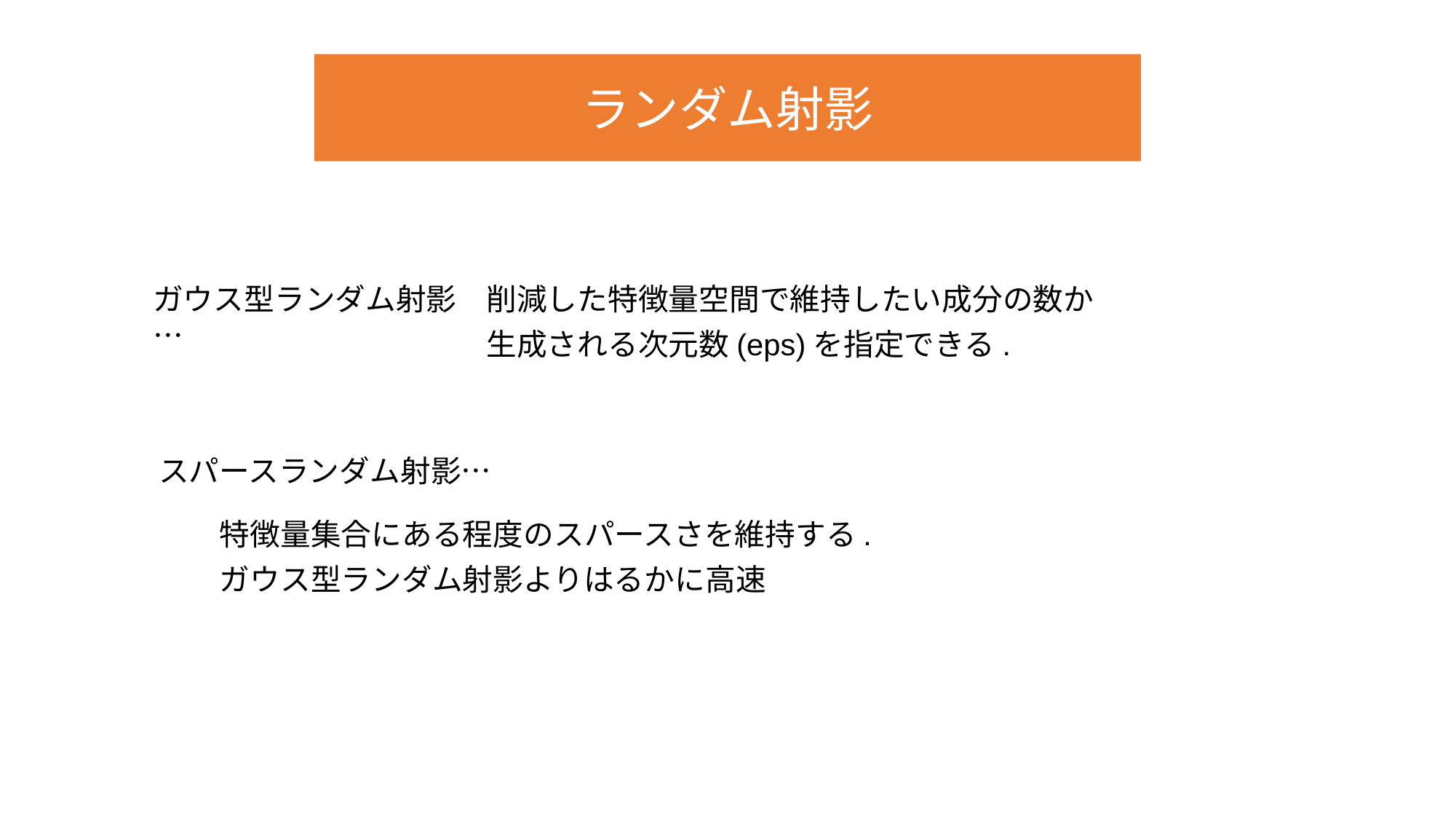

ランダム射影
ガウス型ランダム射影…
削減した特徴量空間で維持したい成分の数か
生成される次元数(eps)を指定できる.
スパースランダム射影…
特徴量集合にある程度のスパースさを維持する.
ガウス型ランダム射影よりはるかに高速